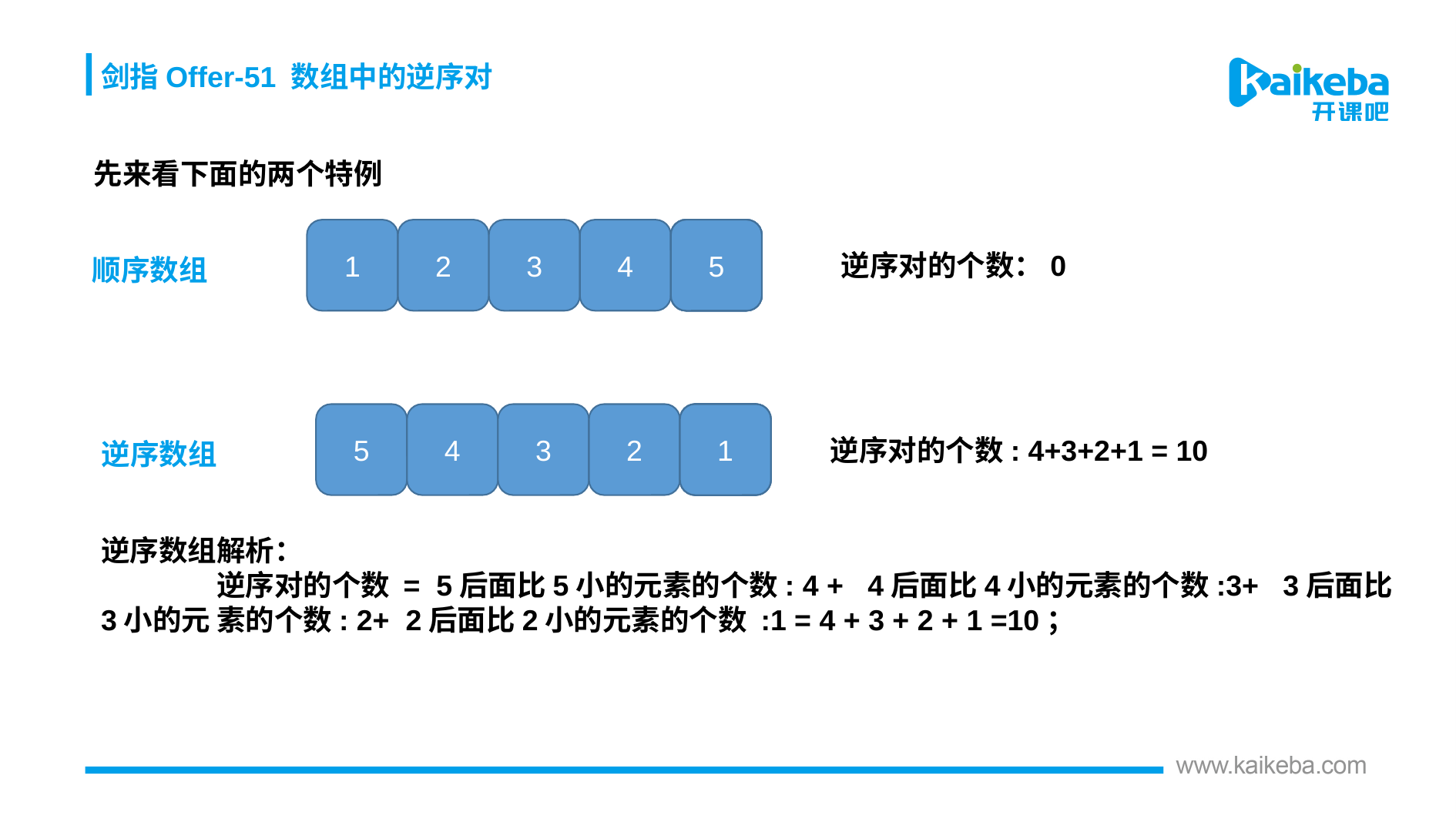

剑指Offer-51 数组中的逆序对
先来看下面的两个特例
1
2
3
4

5
逆序对的个数：0
顺序数组
5
4
3
2

1
逆序对的个数: 4+3+2+1 = 10
逆序数组
逆序数组解析：
	逆序对的个数 =  5后面比5小的元素的个数: 4 +   4后面比4小的元素的个数:3+   3后面比3小的元	素的个数: 2+  2后面比2小的元素的个数 :1 = 4 + 3 + 2 + 1 =10；